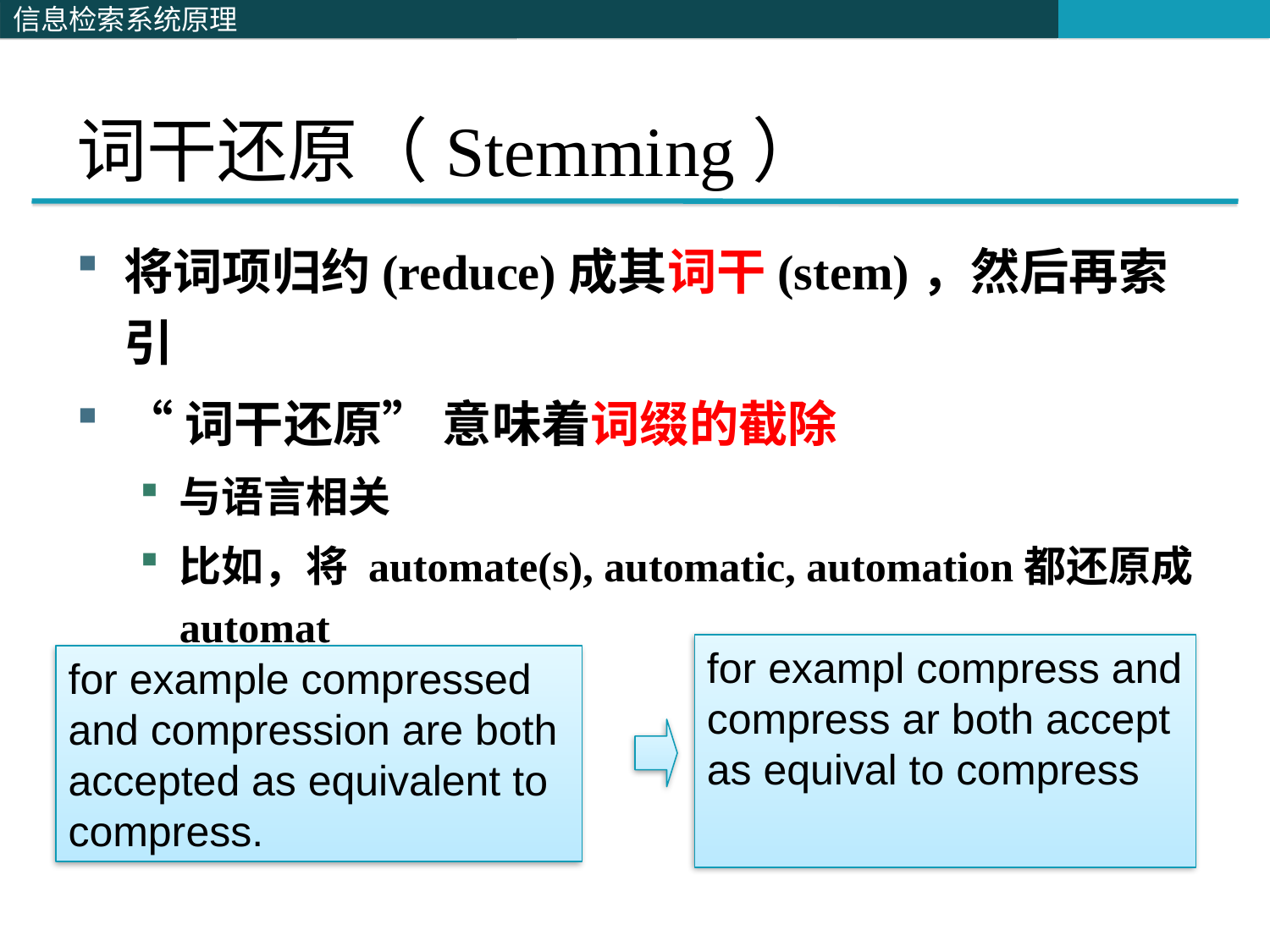

# 词干还原（Stemming）
将词项归约(reduce)成其词干(stem)，然后再索引
“词干还原” 意味着词缀的截除
与语言相关
比如，将 automate(s), automatic, automation都还原成 automat

for exampl compress and
compress ar both accept
as equival to compress
for example compressed
and compression are both
accepted as equivalent to
compress.